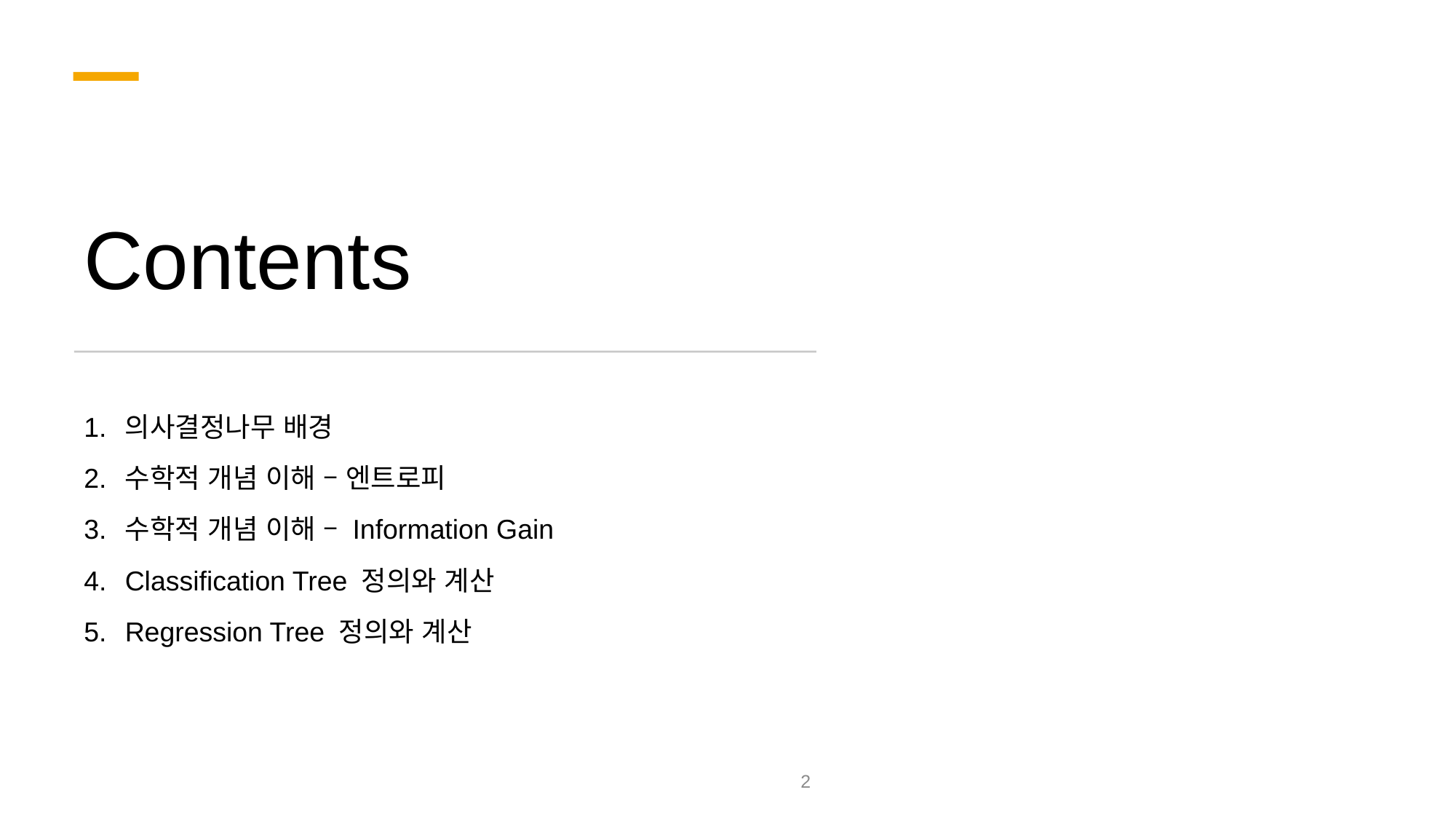

# Contents
의사결정나무 배경
수학적 개념 이해 – 엔트로피
수학적 개념 이해 – Information Gain
Classification Tree 정의와 계산
Regression Tree 정의와 계산
2